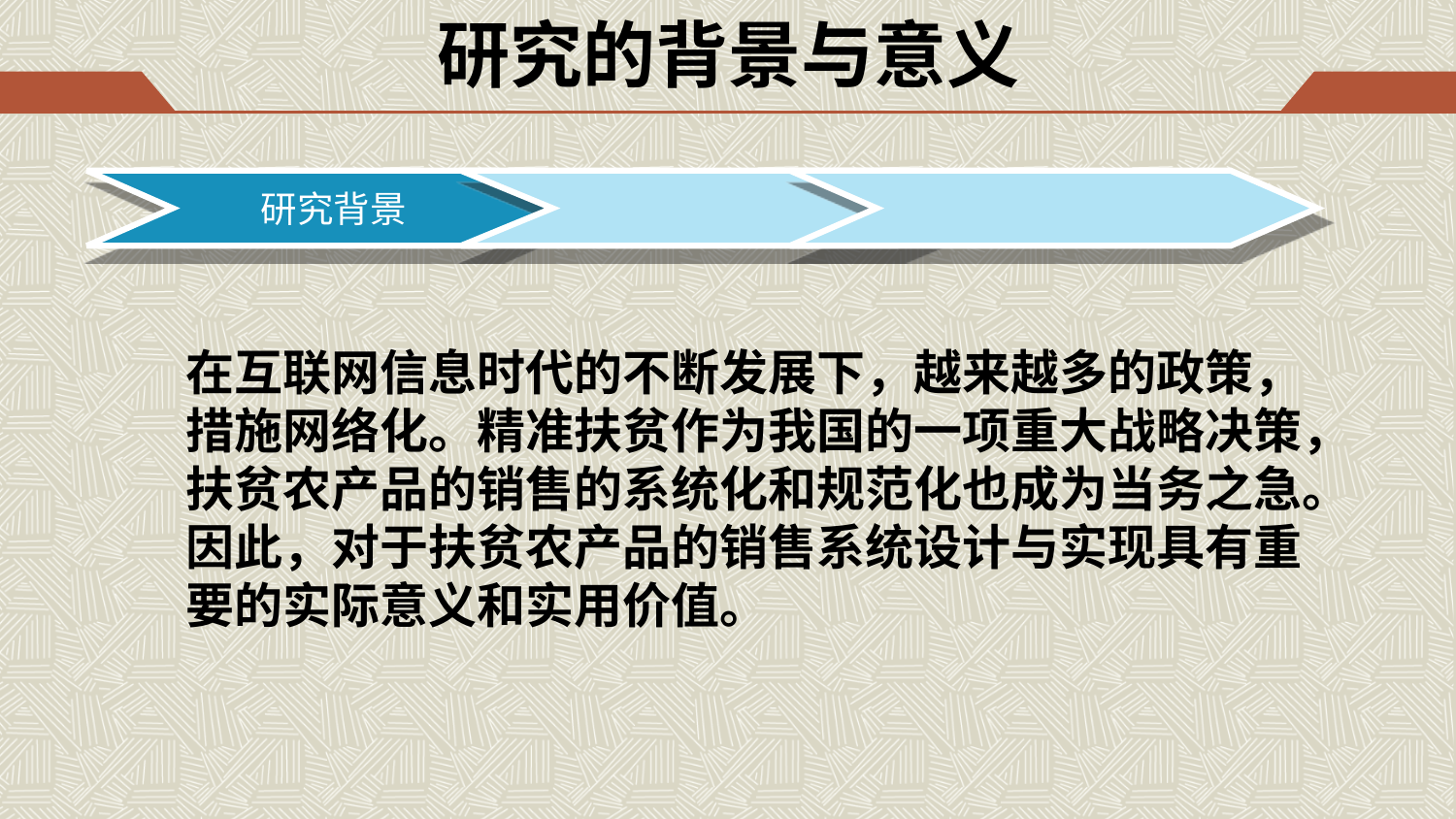

# 研究的背景与意义
研究背景

在互联网信息时代的不断发展下，越来越多的政策，措施网络化。精准扶贫作为我国的一项重大战略决策，扶贫农产品的销售的系统化和规范化也成为当务之急。因此，对于扶贫农产品的销售系统设计与实现具有重要的实际意义和实用价值。